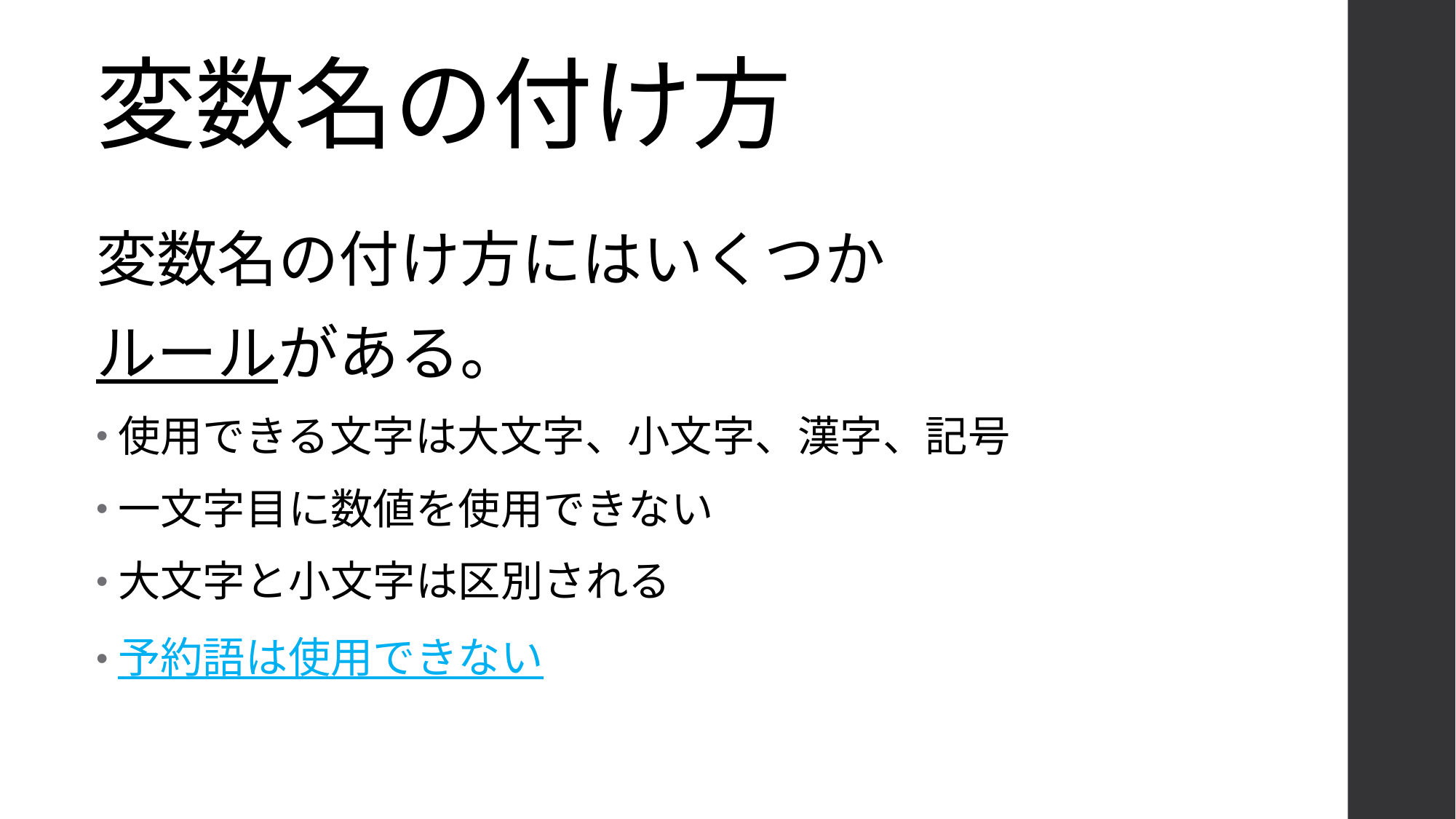

# 変数名の付け方
変数名の付け方にはいくつか
ルールがある。
使用できる文字は大文字、小文字、漢字、記号
一文字目に数値を使用できない
大文字と小文字は区別される
予約語は使用できない